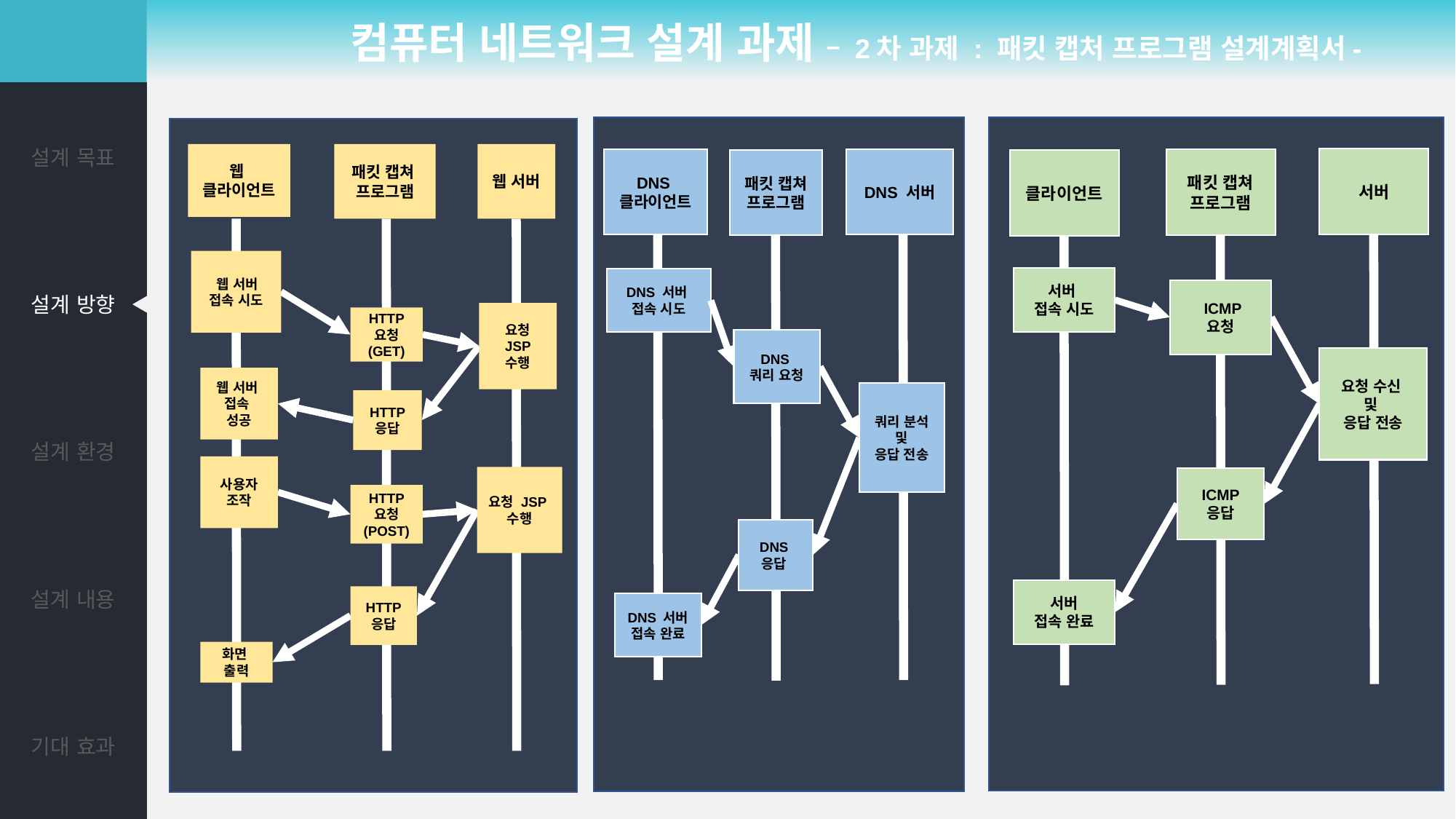

컴퓨터 네트워크 설계 과제 – 2차 과제 : 패킷 캡처 프로그램 설계계획서-
| 설계 목표 |
| --- |
| 설계 방향 |
| 설계 환경 |
| 설계 내용 |
| 기대 효과 |

웹 서버
요청 JSP 수행
요청 JSP
수행
웹
클라이언트
 웹 서버
접속 시도
웹 서버
접속
성공
사용자 조작
화면
출력
패킷 캡쳐
프로그램
HTTP 요청 (GET)
HTTP 응답
HTTP 요청 (POST)
HTTP 응답
서버
요청 수신
및
응답 전송
패킷 캡쳐
프로그램
 ICMP
요청
ICMP
응답
DNS
클라이언트
DNS 서버
접속 시도
DNS 서버
접속 완료
DNS 서버
쿼리 분석 및
응답 전송
클라이언트
서버
접속 시도
서버
접속 완료
패킷 캡쳐
프로그램
DNS
쿼리 요청
DNS
응답